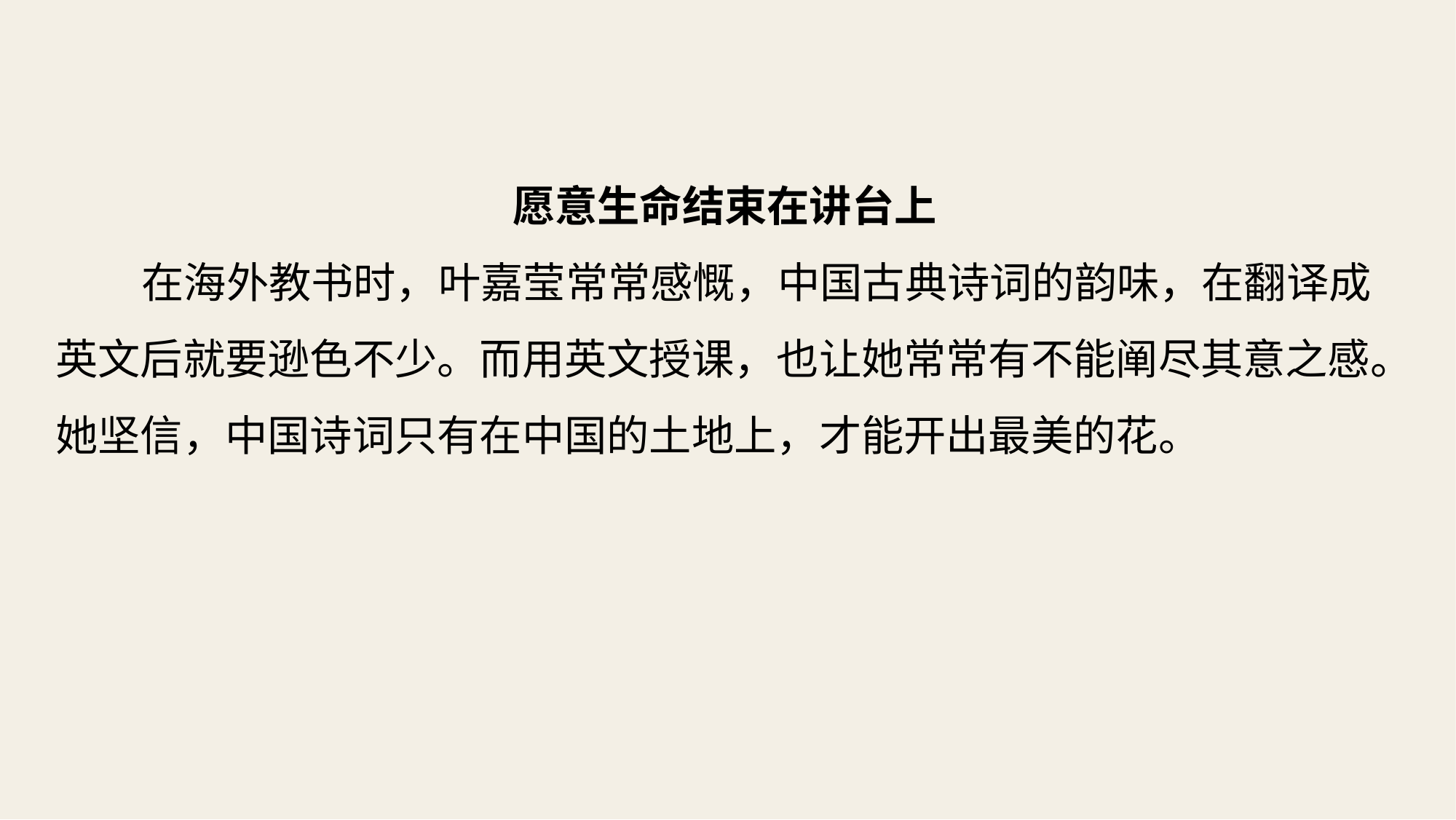

愿意生命结束在讲台上
在海外教书时，叶嘉莹常常感慨，中国古典诗词的韵味，在翻译成英文后就要逊色不少。而用英文授课，也让她常常有不能阐尽其意之感。她坚信，中国诗词只有在中国的土地上，才能开出最美的花。